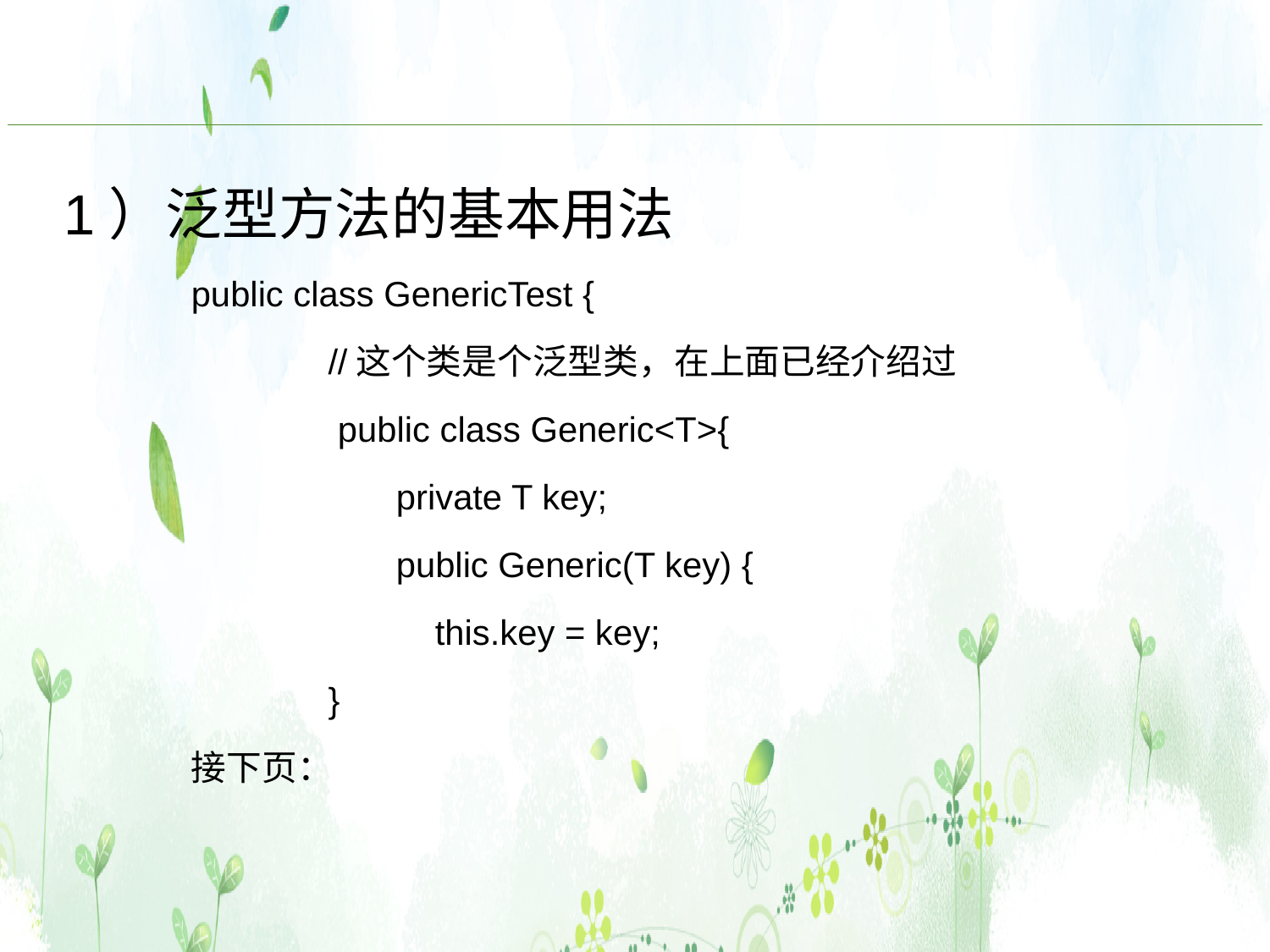

1）泛型方法的基本用法
	public class GenericTest {
  		 //这个类是个泛型类，在上面已经介绍过
 		  public class Generic<T>{
       		        private T key;
        public Generic(T key) {
            this.key = key;
 }
	接下页：